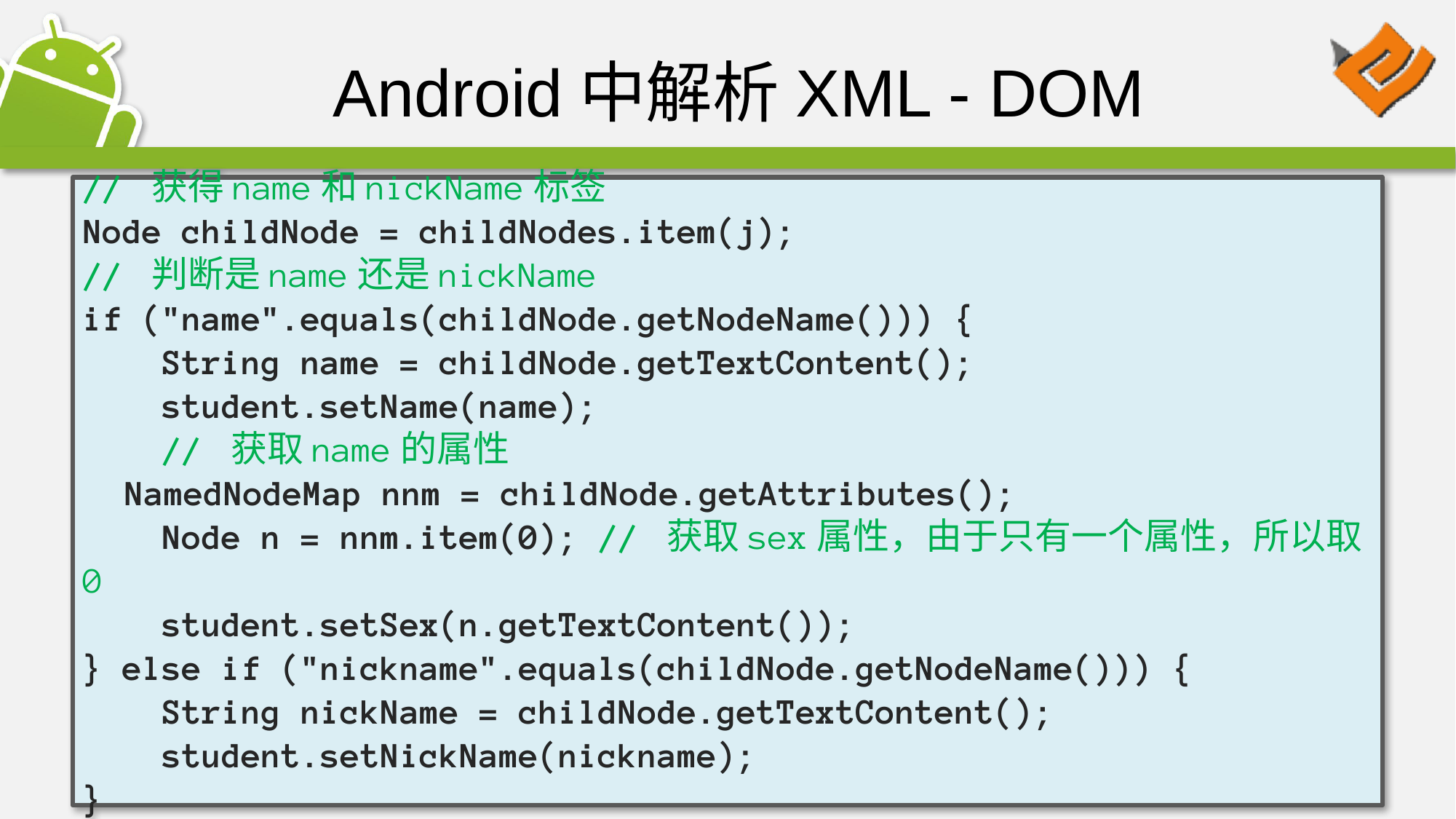

# Android中解析XML - DOM
// 获得name和nickName标签
Node childNode = childNodes.item(j);
// 判断是name还是nickName
if ("name".equals(childNode.getNodeName())) {
    String name = childNode.getTextContent();
    student.setName(name);
    // 获取name的属性
    NamedNodeMap nnm = childNode.getAttributes();
    Node n = nnm.item(0); // 获取sex属性，由于只有一个属性，所以取0
    student.setSex(n.getTextContent());
} else if ("nickname".equals(childNode.getNodeName())) {
    String nickName = childNode.getTextContent();
    student.setNickName(nickname);
}